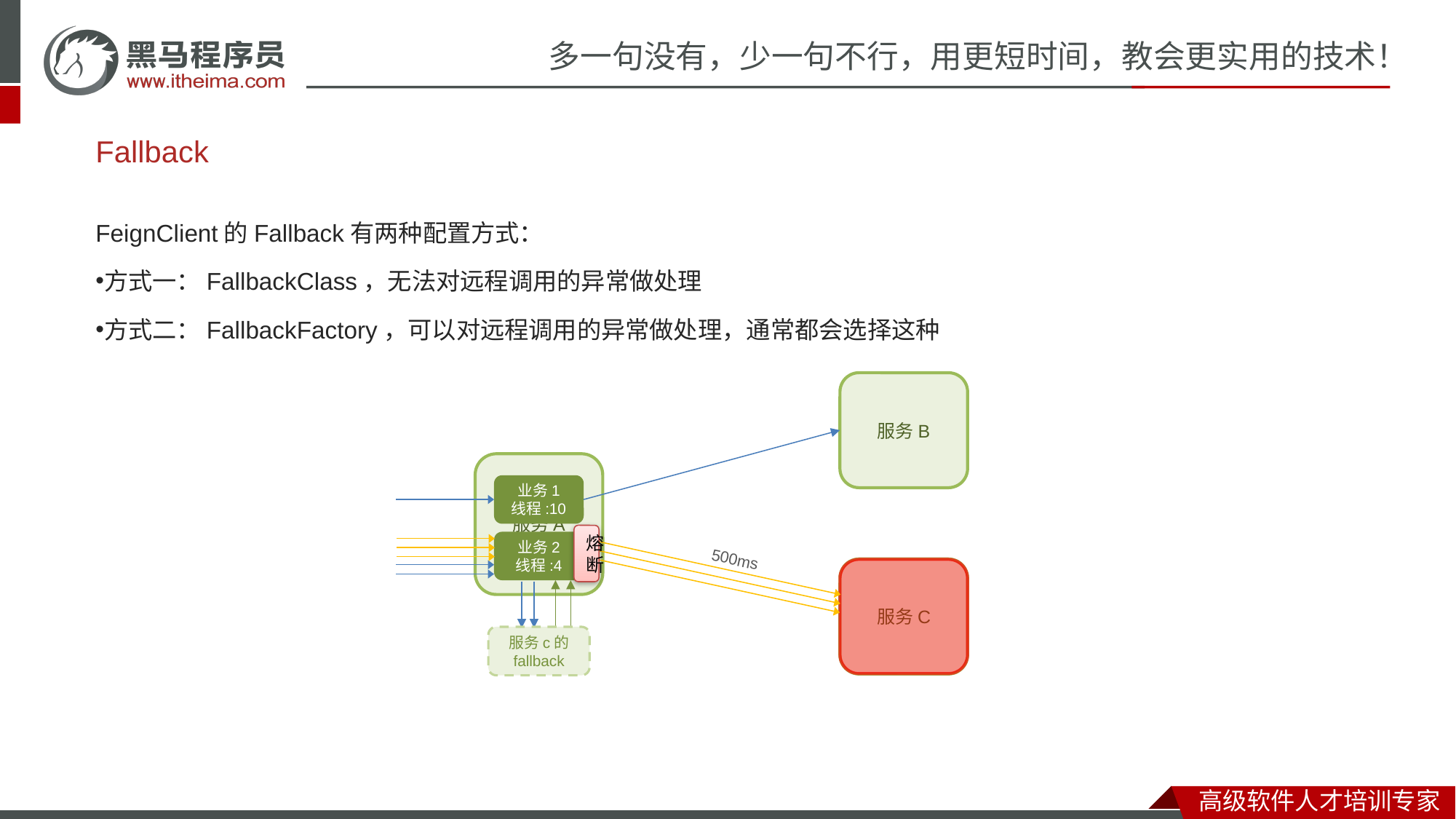

# Fallback
FeignClient的Fallback有两种配置方式：
方式一：FallbackClass，无法对远程调用的异常做处理
方式二：FallbackFactory，可以对远程调用的异常做处理，通常都会选择这种

服务B
服务A
业务1
线程:10
熔断
业务2
线程:4
500ms
服务C

服务c的
fallback